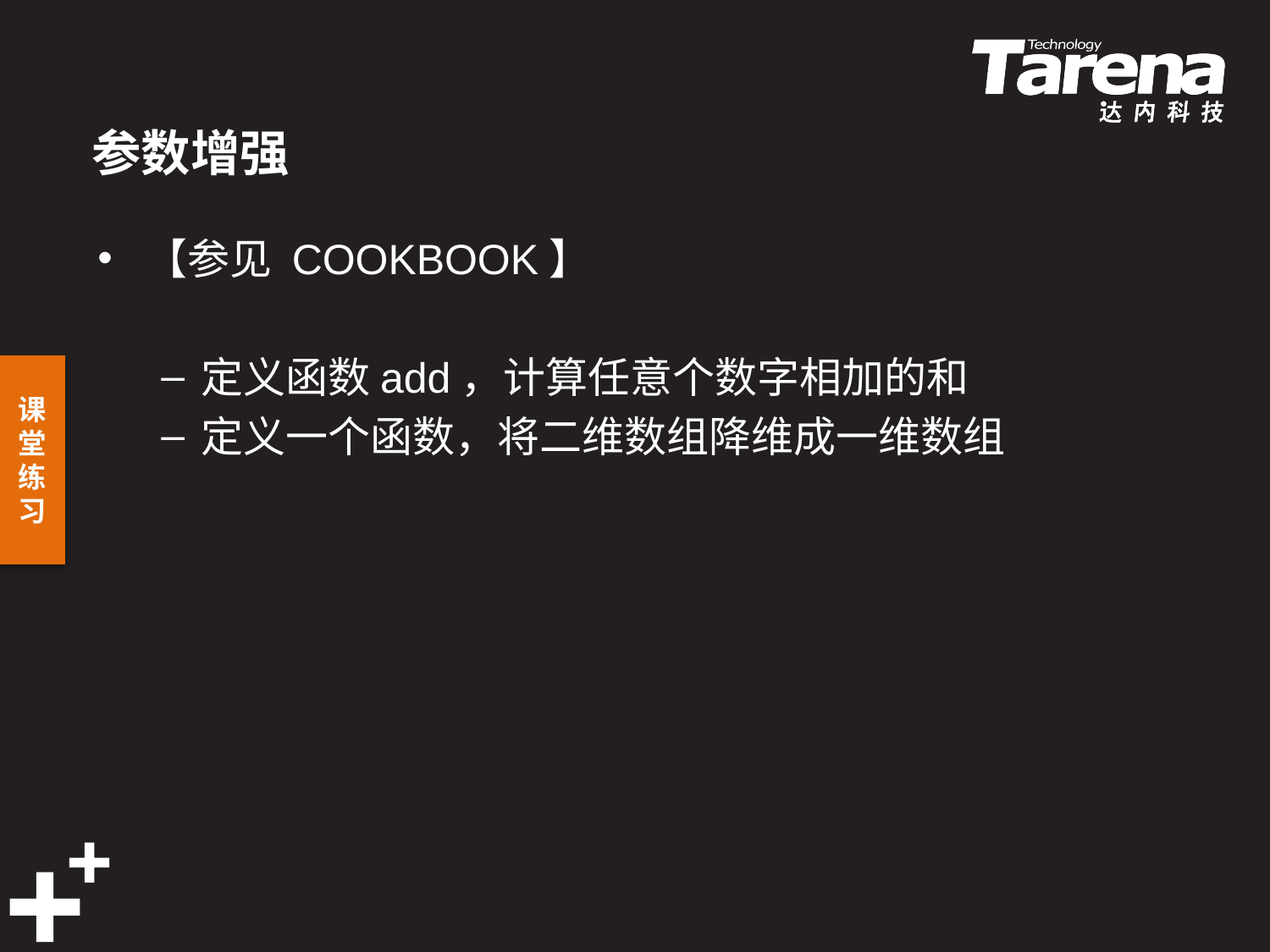

# 参数增强
【参见 COOKBOOK】

定义函数add，计算任意个数字相加的和
定义一个函数，将二维数组降维成一维数组